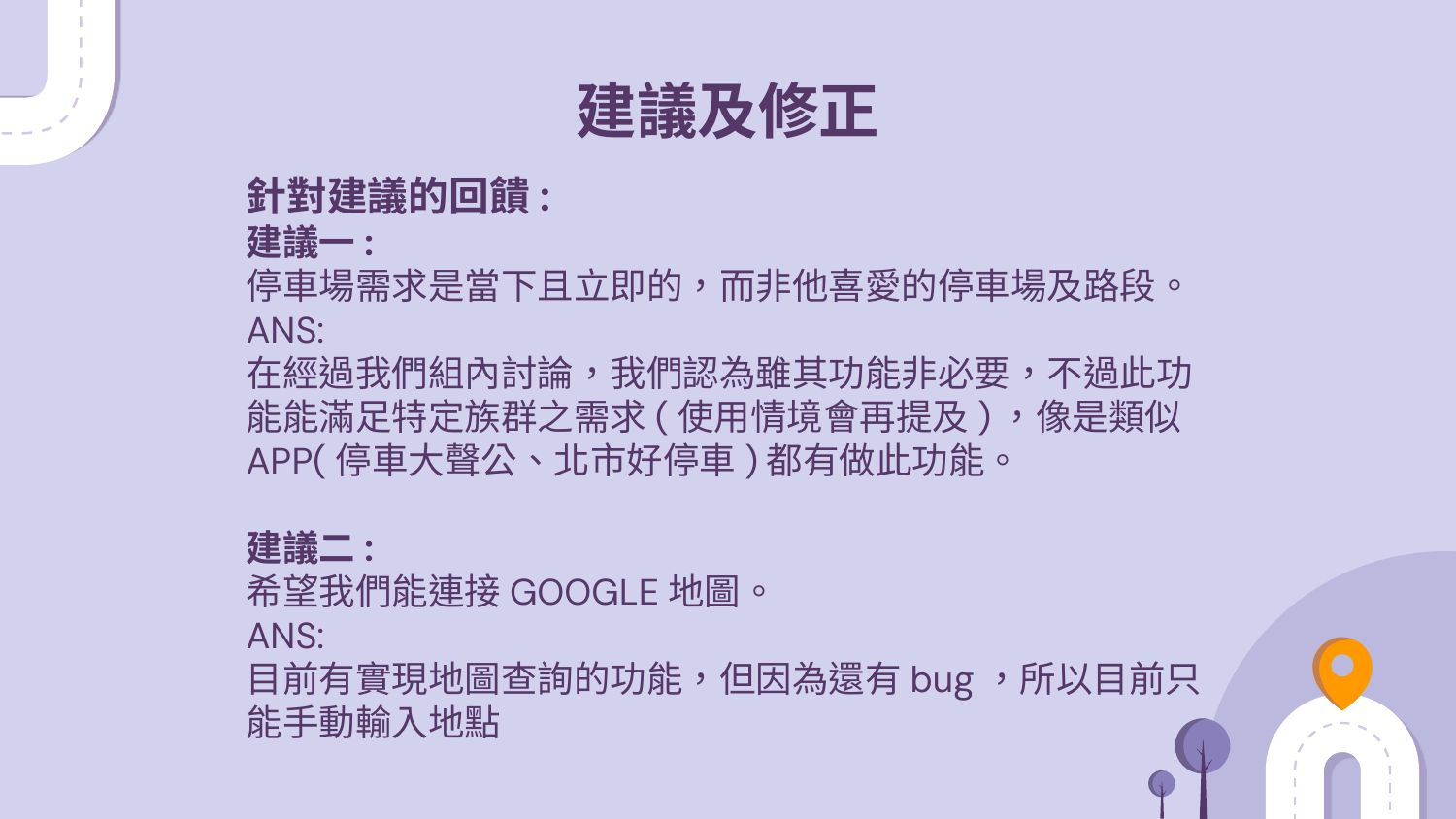

# 建議及修正
針對建議的回饋:
建議一:
停車場需求是當下且立即的，而非他喜愛的停車場及路段。
ANS:
在經過我們組內討論，我們認為雖其功能非必要，不過此功能能滿足特定族群之需求(使用情境會再提及)，像是類似APP(停車大聲公、北市好停車)都有做此功能。

建議二:
希望我們能連接GOOGLE地圖。
ANS:
目前有實現地圖查詢的功能，但因為還有bug，所以目前只能手動輸入地點